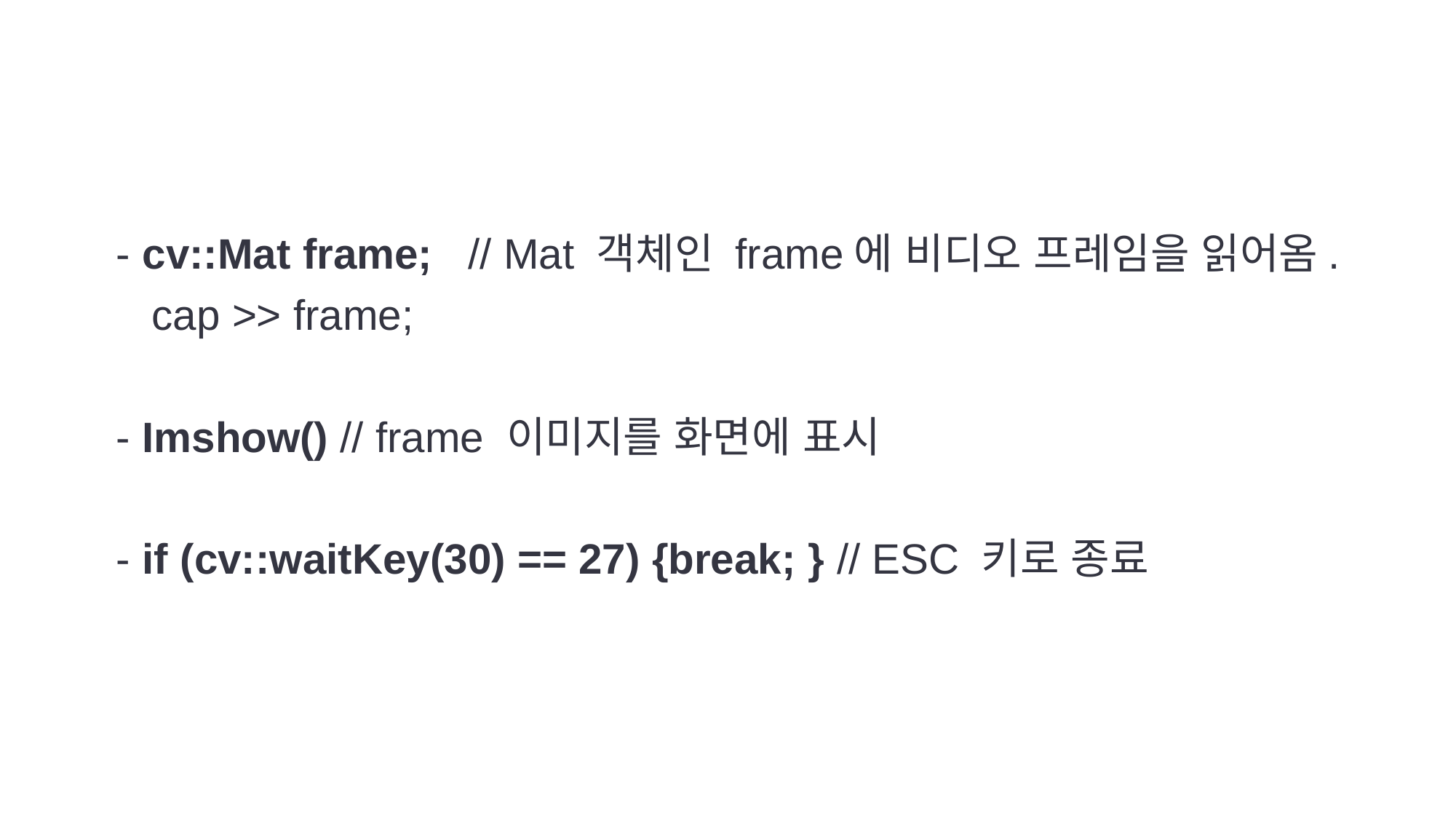

#
- cv::Mat frame;   // Mat 객체인 frame에 비디오 프레임을 읽어옴.
   cap >> frame;

- Imshow() // frame 이미지를 화면에 표시

- if (cv::waitKey(30) == 27) {break; } // ESC 키로 종료